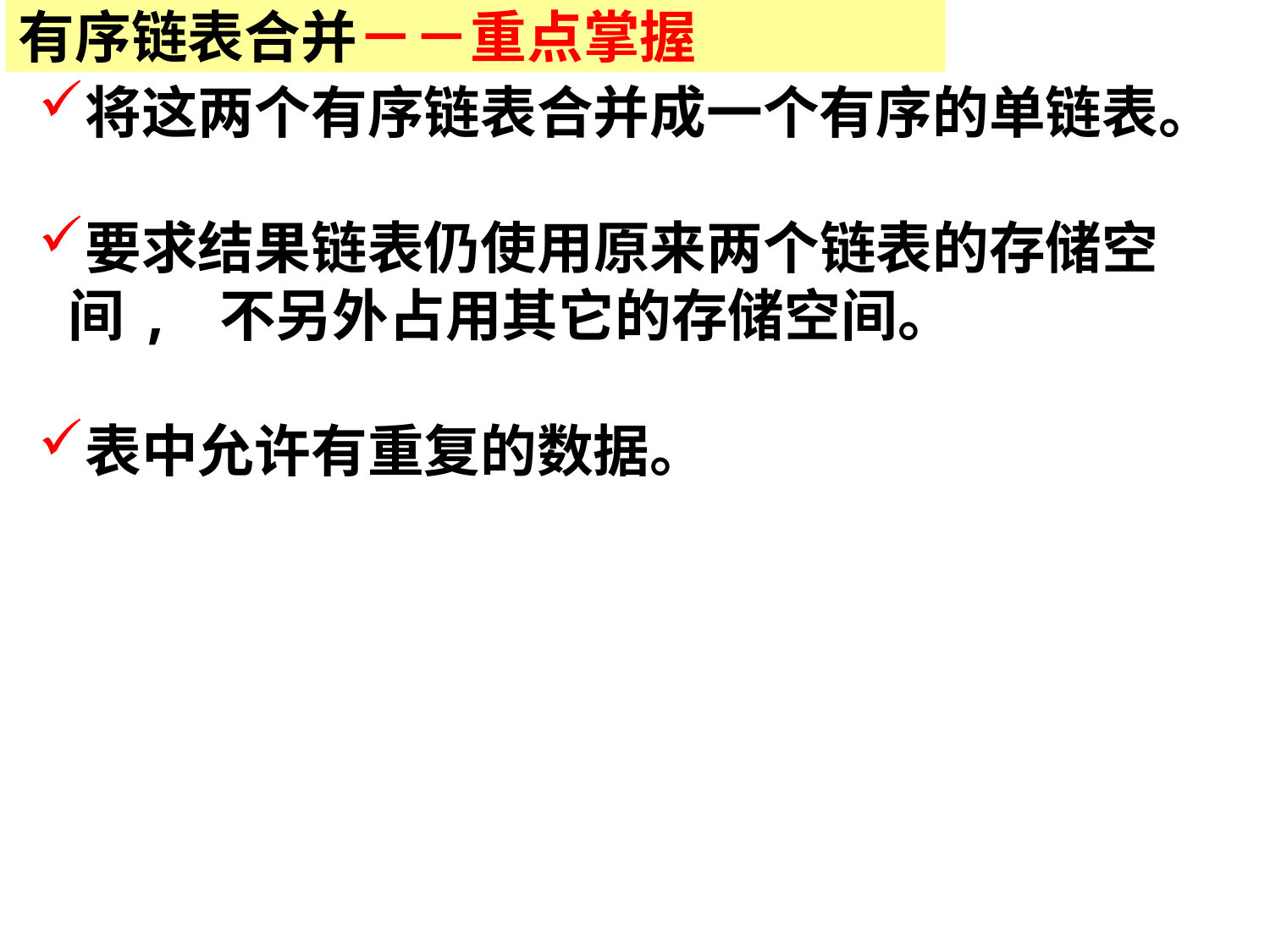

有序链表合并－－重点掌握
将这两个有序链表合并成一个有序的单链表。

要求结果链表仍使用原来两个链表的存储空间, 不另外占用其它的存储空间。

表中允许有重复的数据。